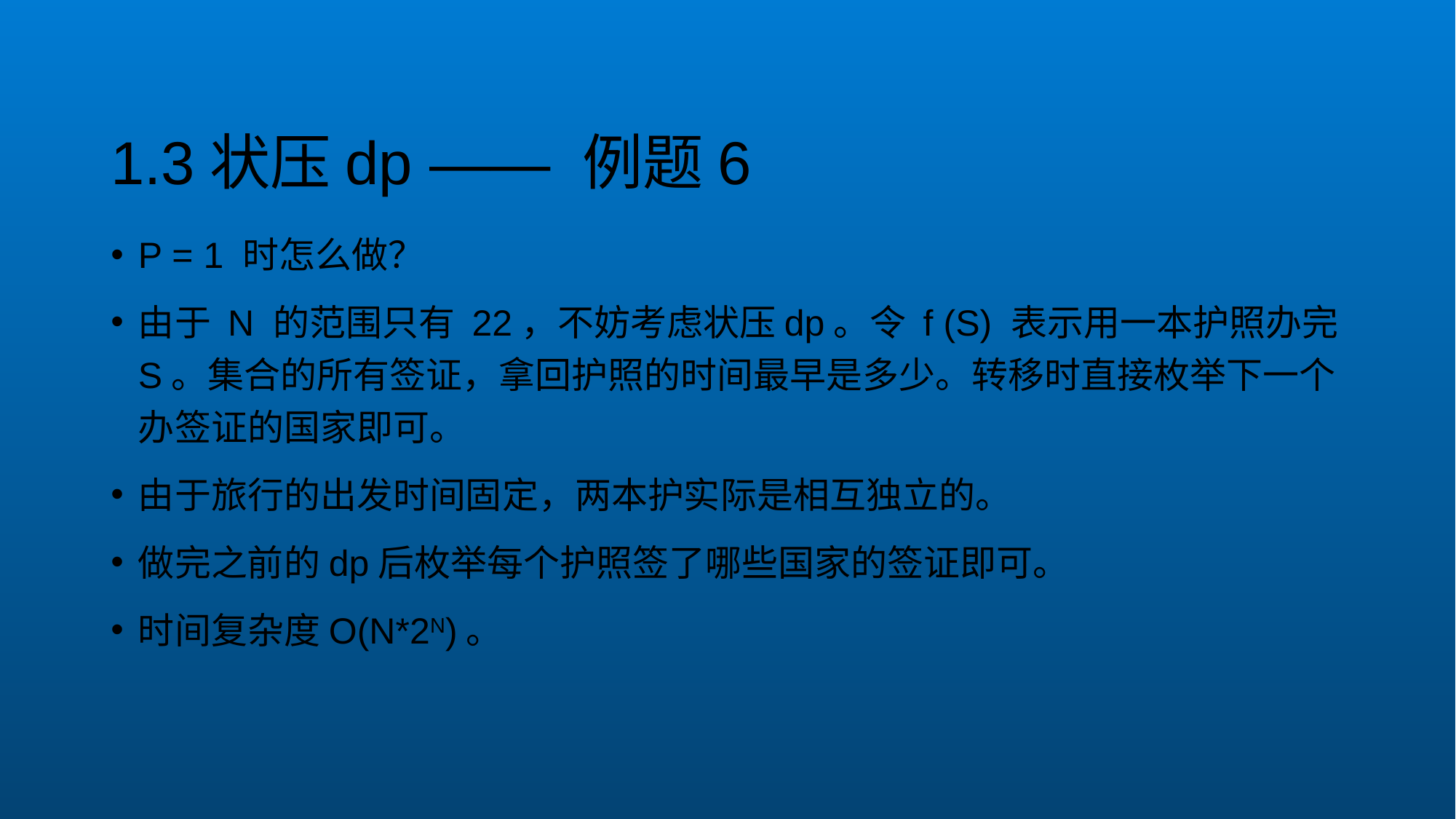

# 1.3状压dp —— 例题6
P = 1 时怎么做？
由于 N 的范围只有 22，不妨考虑状压dp。令 f (S) 表示用一本护照办完 S。集合的所有签证，拿回护照的时间最早是多少。转移时直接枚举下一个办签证的国家即可。
由于旅行的出发时间固定，两本护实际是相互独立的。
做完之前的dp后枚举每个护照签了哪些国家的签证即可。
时间复杂度O(N*2N)。